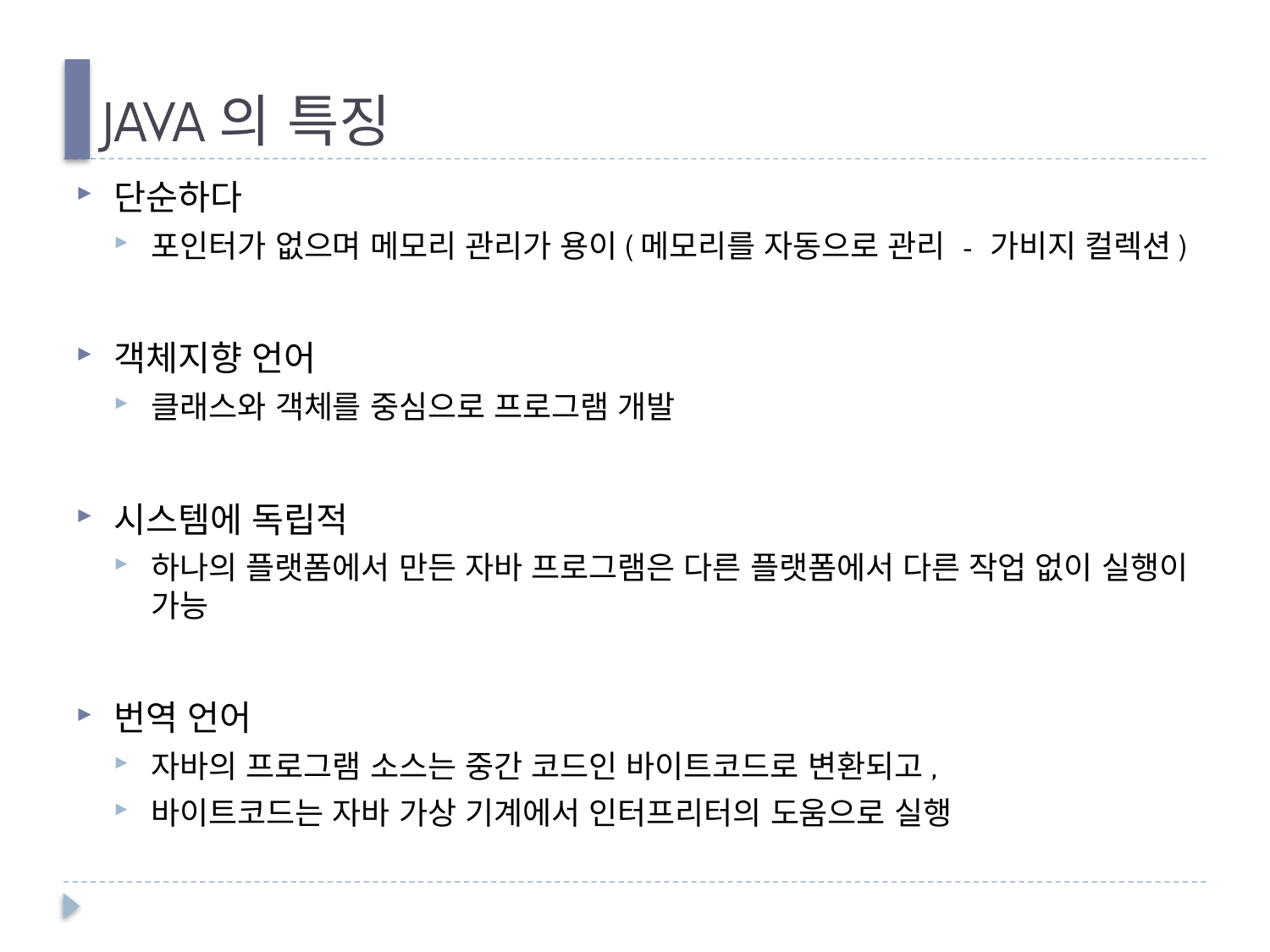

# JAVA의 특징
단순하다
포인터가 없으며 메모리 관리가 용이(메모리를 자동으로 관리 - 가비지 컬렉션)

객체지향 언어
클래스와 객체를 중심으로 프로그램 개발

시스템에 독립적
하나의 플랫폼에서 만든 자바 프로그램은 다른 플랫폼에서 다른 작업 없이 실행이 가능

번역 언어
자바의 프로그램 소스는 중간 코드인 바이트코드로 변환되고,
바이트코드는 자바 가상 기계에서 인터프리터의 도움으로 실행